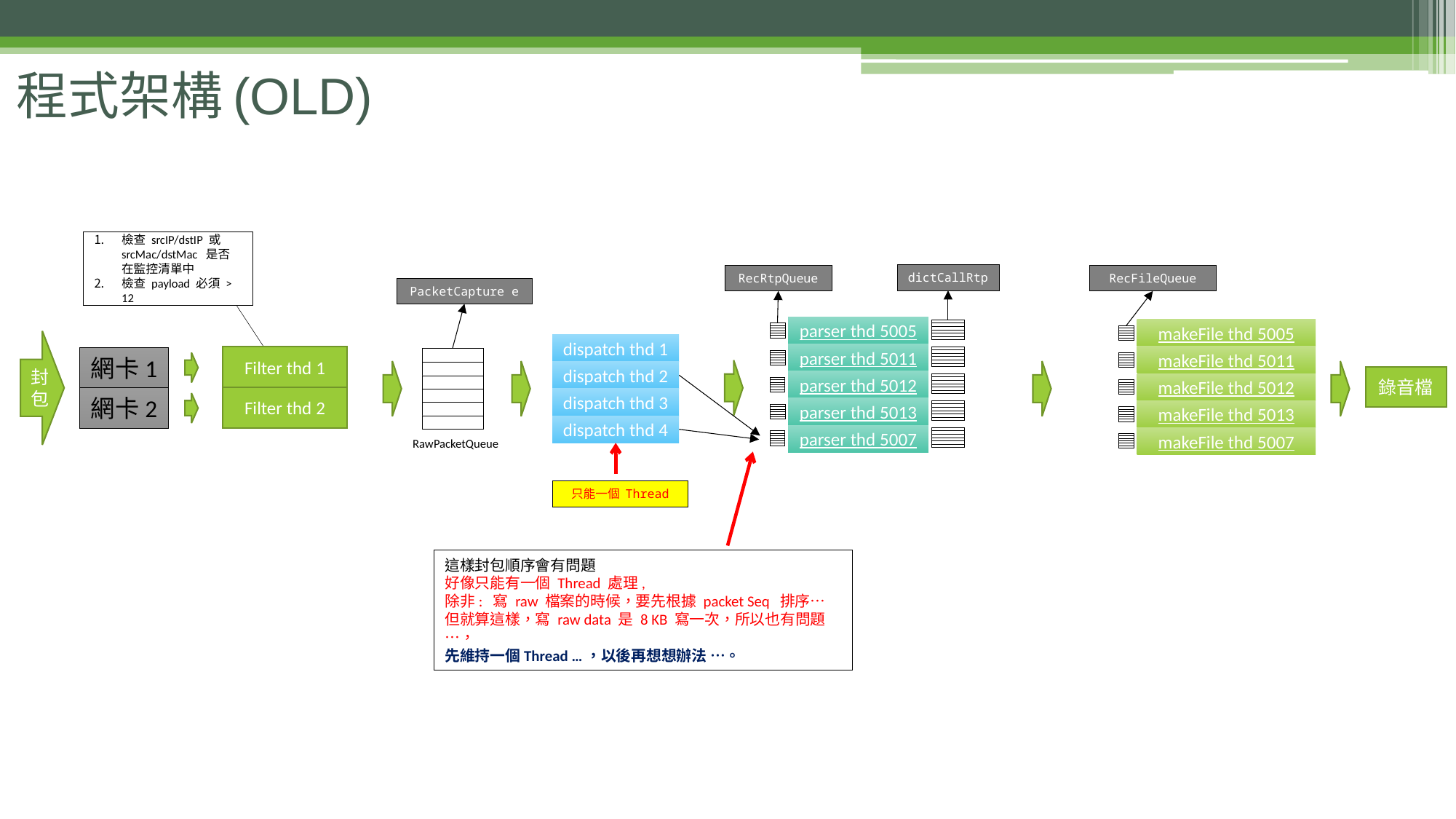

# 程式架構(OLD)
檢查 srcIP/dstIP 或 srcMac/dstMac  是否在監控清單中
檢查 payload 必須 > 12
dictCallRtp
RecRtpQueue
RecFileQueue
PacketCapture e
parser thd 5005

parser thd 5011

parser thd 5012

parser thd 5013

parser thd 5007

makeFile thd 5005

封包
dispatch thd 1
makeFile thd 5011

Filter thd 1
網卡1

dispatch thd 2
錄音檔

makeFile thd 5012

Filter thd 2
網卡2
dispatch thd 3

makeFile thd 5013

dispatch thd 4

makeFile thd 5007
RawPacketQueue

只能一個 Thread
這樣封包順序會有問題
好像只能有一個 Thread 處理,
除非:  寫 raw 檔案的時候，要先根據 packet Seq  排序…
但就算這樣，寫 raw data 是 8 KB 寫一次，所以也有問題 …，
先維持一個Thread …，以後再想想辦法 …。